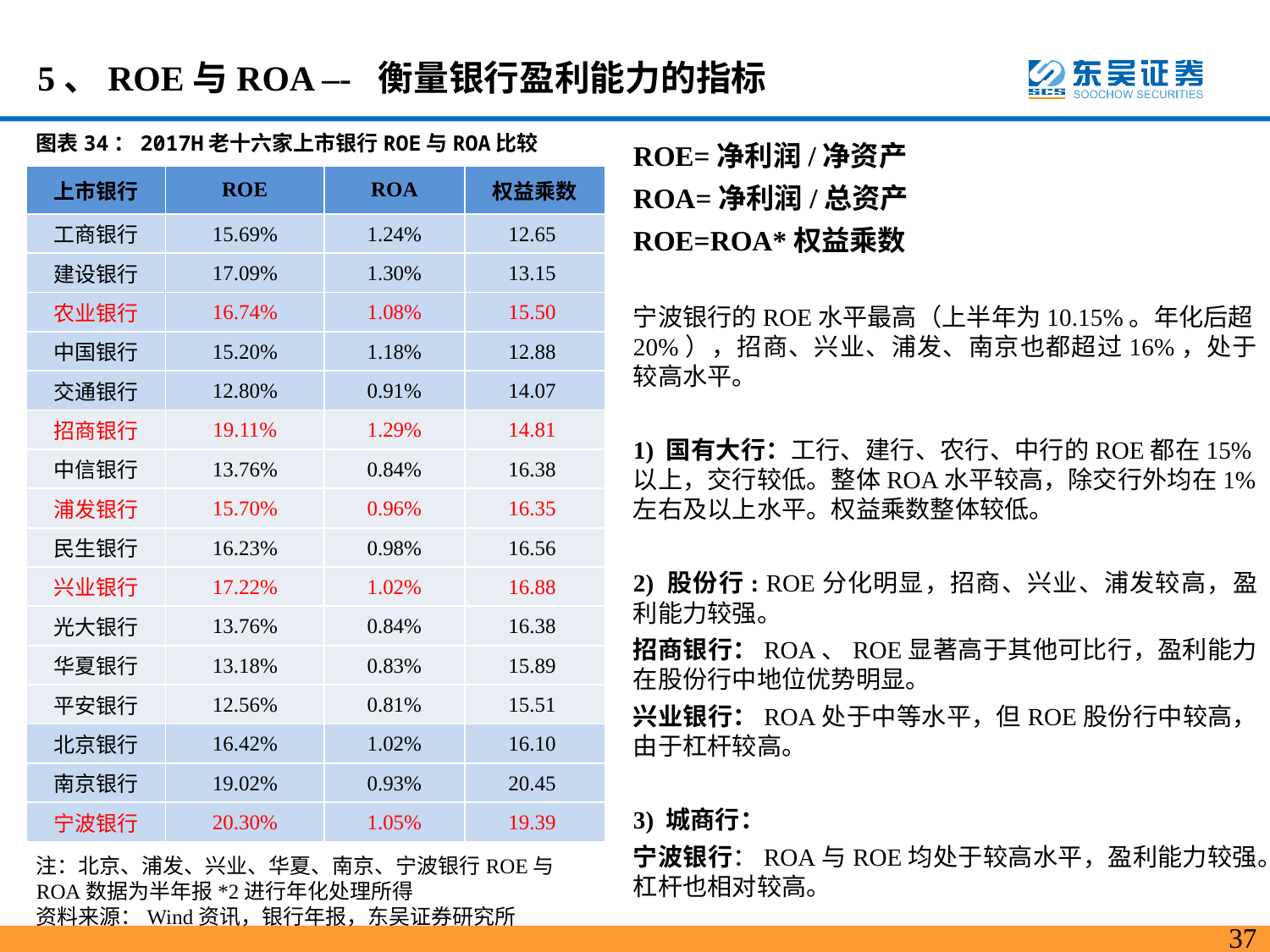

5、ROE与ROA –-  衡量银行盈利能力的指标

图表34：2017H老十六家上市银行ROE与ROA比较
ROE=净利润/净资产
ROA=净利润/总资产
ROE=ROA*权益乘数

宁波银行的ROE水平最高（上半年为10.15%。年化后超20%），招商、兴业、浦发、南京也都超过16%，处于较高水平。

1) 国有大行：工行、建行、农行、中行的ROE都在15%以上，交行较低。整体ROA水平较高，除交行外均在1%左右及以上水平。权益乘数整体较低。

2) 股份行: ROE分化明显，招商、兴业、浦发较高，盈利能力较强。
招商银行：ROA、ROE显著高于其他可比行，盈利能力在股份行中地位优势明显。
兴业银行：ROA处于中等水平，但ROE股份行中较高，由于杠杆较高。

3) 城商行：
宁波银行：ROA与ROE均处于较高水平，盈利能力较强。杠杆也相对较高。
| 上市银行 | ROE | ROA | 权益乘数 |
| --- | --- | --- | --- |
| 工商银行 | 15.69% | 1.24% | 12.65 |
| 建设银行 | 17.09% | 1.30% | 13.15 |
| 农业银行 | 16.74% | 1.08% | 15.50 |
| 中国银行 | 15.20% | 1.18% | 12.88 |
| 交通银行 | 12.80% | 0.91% | 14.07 |
| 招商银行 | 19.11% | 1.29% | 14.81 |
| 中信银行 | 13.76% | 0.84% | 16.38 |
| 浦发银行 | 15.70% | 0.96% | 16.35 |
| 民生银行 | 16.23% | 0.98% | 16.56 |
| 兴业银行 | 17.22% | 1.02% | 16.88 |
| 光大银行 | 13.76% | 0.84% | 16.38 |
| 华夏银行 | 13.18% | 0.83% | 15.89 |
| 平安银行 | 12.56% | 0.81% | 15.51 |
| 北京银行 | 16.42% | 1.02% | 16.10 |
| 南京银行 | 19.02% | 0.93% | 20.45 |
| 宁波银行 | 20.30% | 1.05% | 19.39 |
注：北京、浦发、兴业、华夏、南京、宁波银行ROE与ROA数据为半年报*2进行年化处理所得
资料来源：Wind资讯，银行年报，东吴证券研究所
37